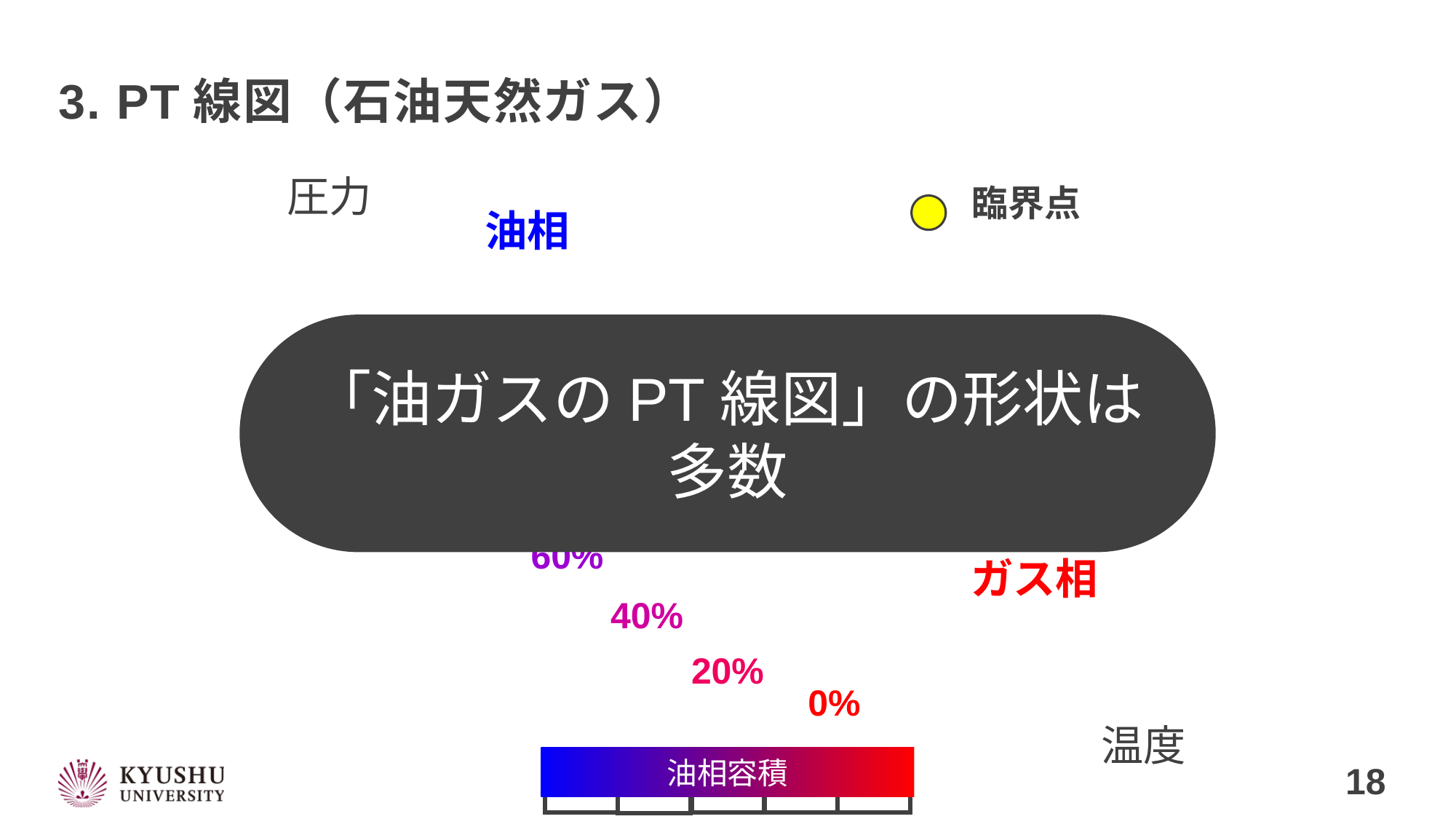

# 3. PT線図（石油天然ガス）
圧力
臨界点
油相

「油ガスのPT線図」の形状は多数
100%
80%
60%
ガス相
40%
20%
0%
温度
油相容積